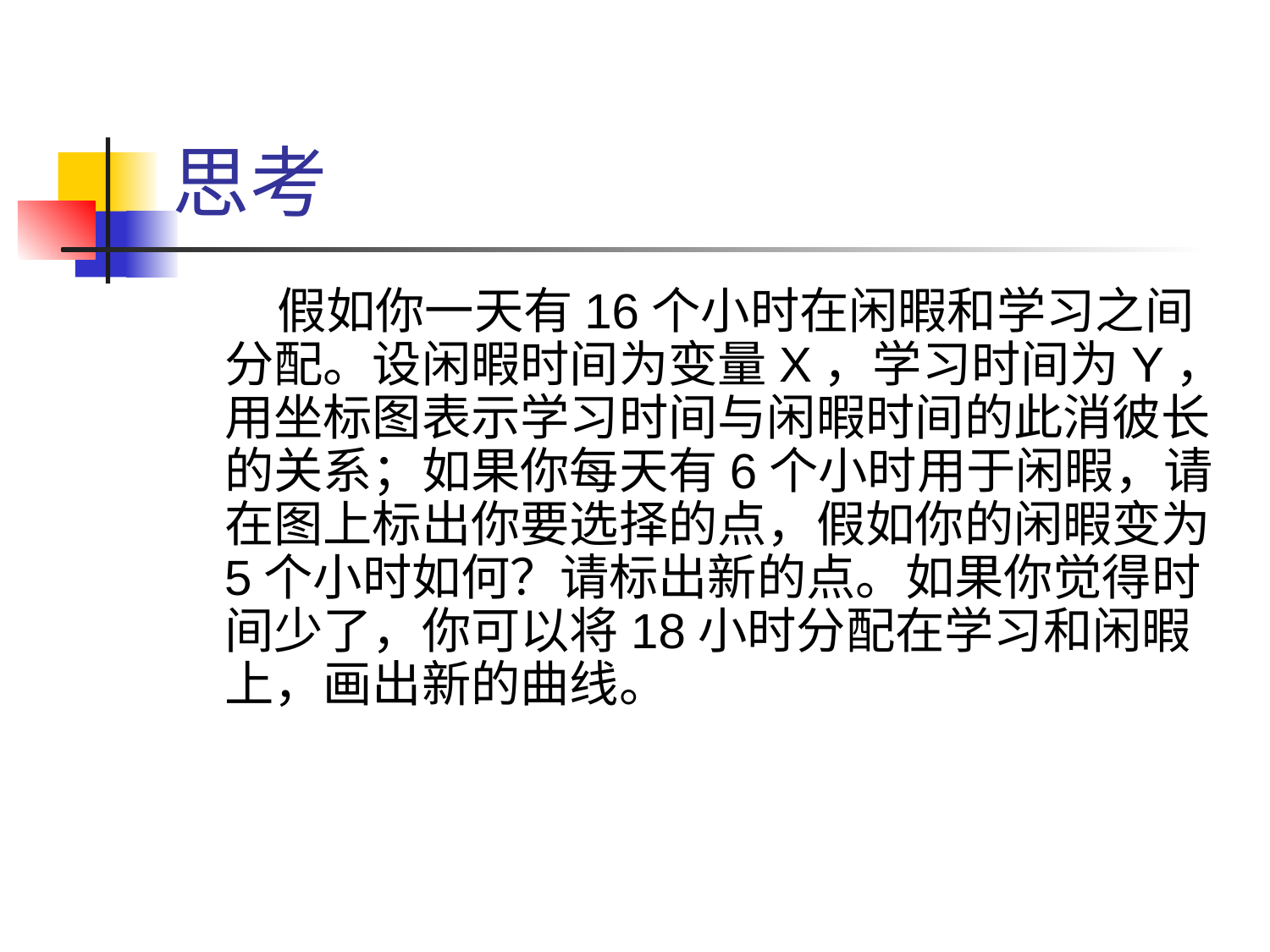

# 思考
        假如你一天有16个小时在闲暇和学习之间分配。设闲暇时间为变量X，学习时间为Y，用坐标图表示学习时间与闲暇时间的此消彼长的关系；如果你每天有6个小时用于闲暇，请在图上标出你要选择的点，假如你的闲暇变为5个小时如何？请标出新的点。如果你觉得时间少了，你可以将18小时分配在学习和闲暇上，画出新的曲线。